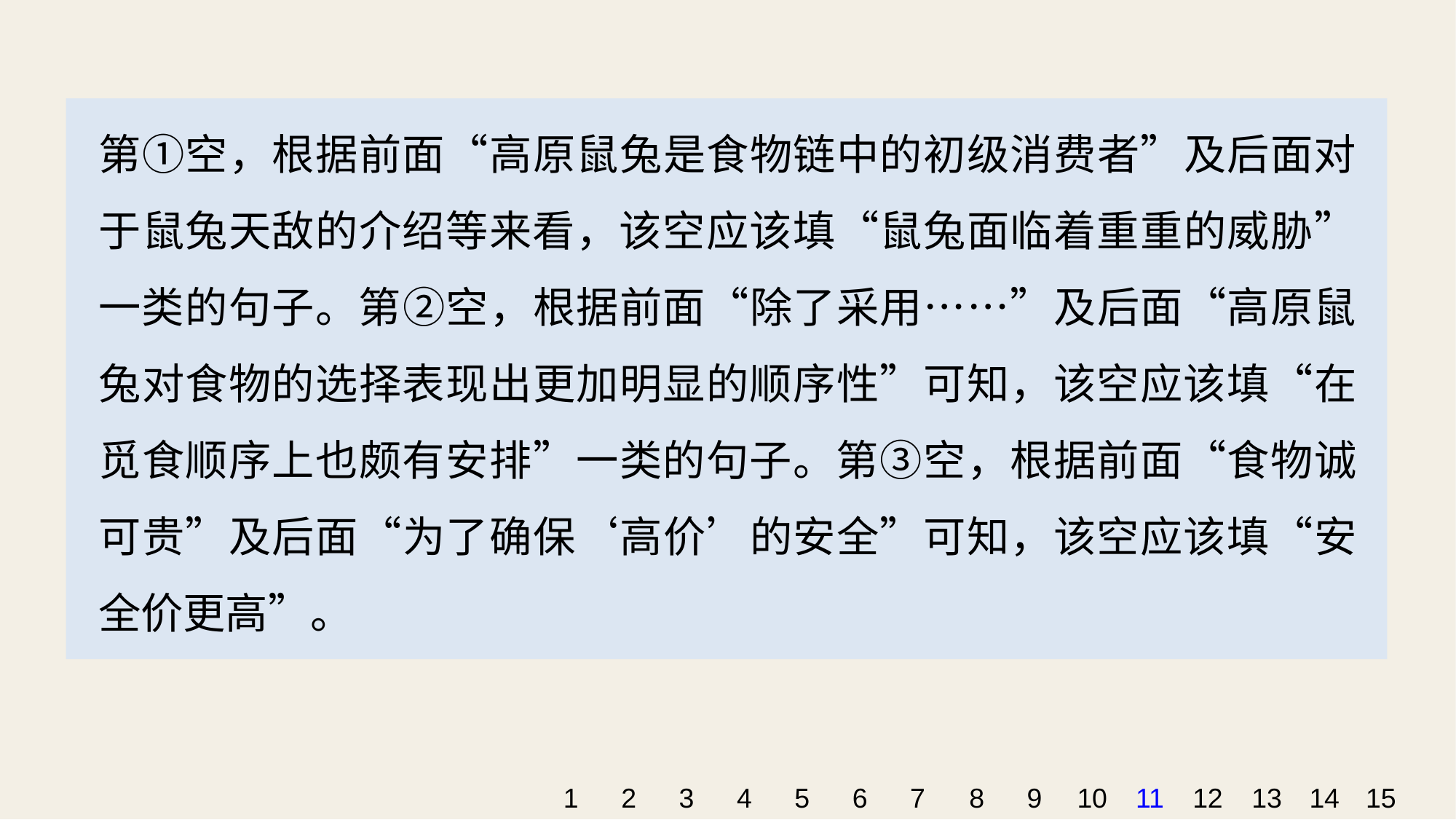

第①空，根据前面“高原鼠兔是食物链中的初级消费者”及后面对于鼠兔天敌的介绍等来看，该空应该填“鼠兔面临着重重的威胁”一类的句子。第②空，根据前面“除了采用……”及后面“高原鼠兔对食物的选择表现出更加明显的顺序性”可知，该空应该填“在觅食顺序上也颇有安排”一类的句子。第③空，根据前面“食物诚可贵”及后面“为了确保‘高价’的安全”可知，该空应该填“安全价更高”。

1
2
3
4
5
6
7
8
9
10
11
12
13
14
15